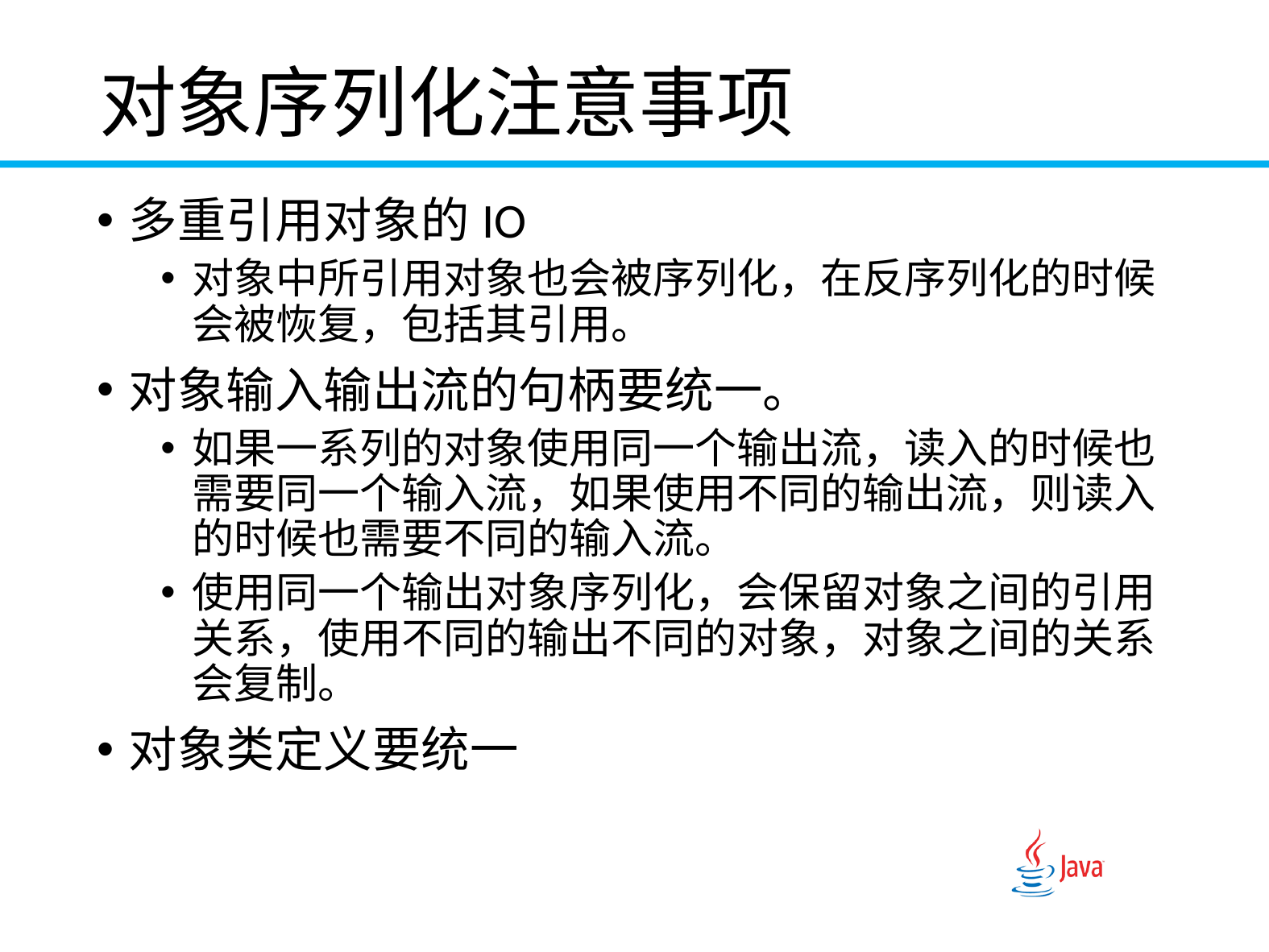

# 对象序列化注意事项
多重引用对象的IO
对象中所引用对象也会被序列化，在反序列化的时候会被恢复，包括其引用。
对象输入输出流的句柄要统一。
如果一系列的对象使用同一个输出流，读入的时候也需要同一个输入流，如果使用不同的输出流，则读入的时候也需要不同的输入流。
使用同一个输出对象序列化，会保留对象之间的引用关系，使用不同的输出不同的对象，对象之间的关系会复制。
对象类定义要统一